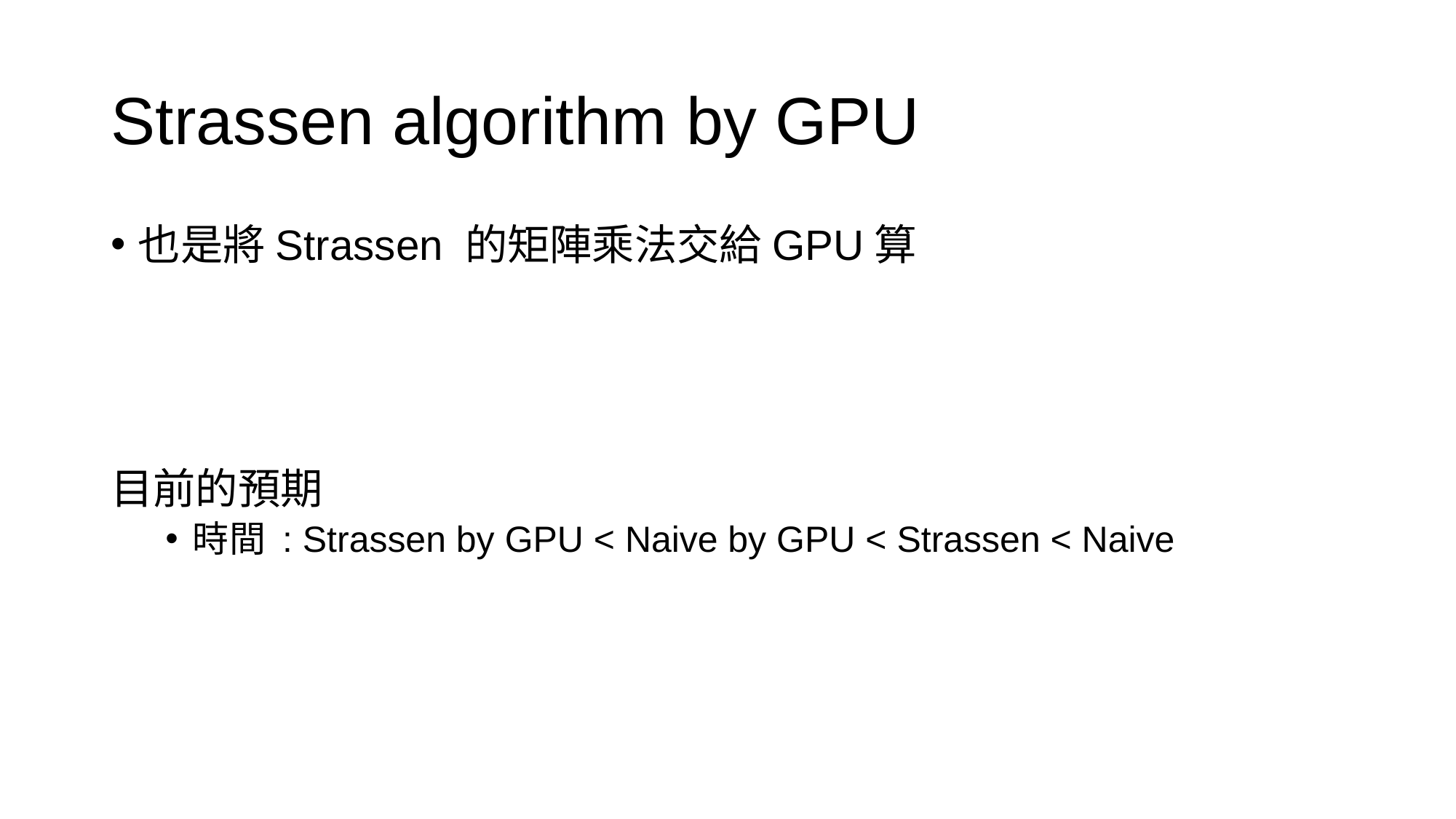

# Strassen algorithm by GPU
也是將Strassen 的矩陣乘法交給GPU算

目前的預期
時間 : Strassen by GPU < Naive by GPU < Strassen < Naive